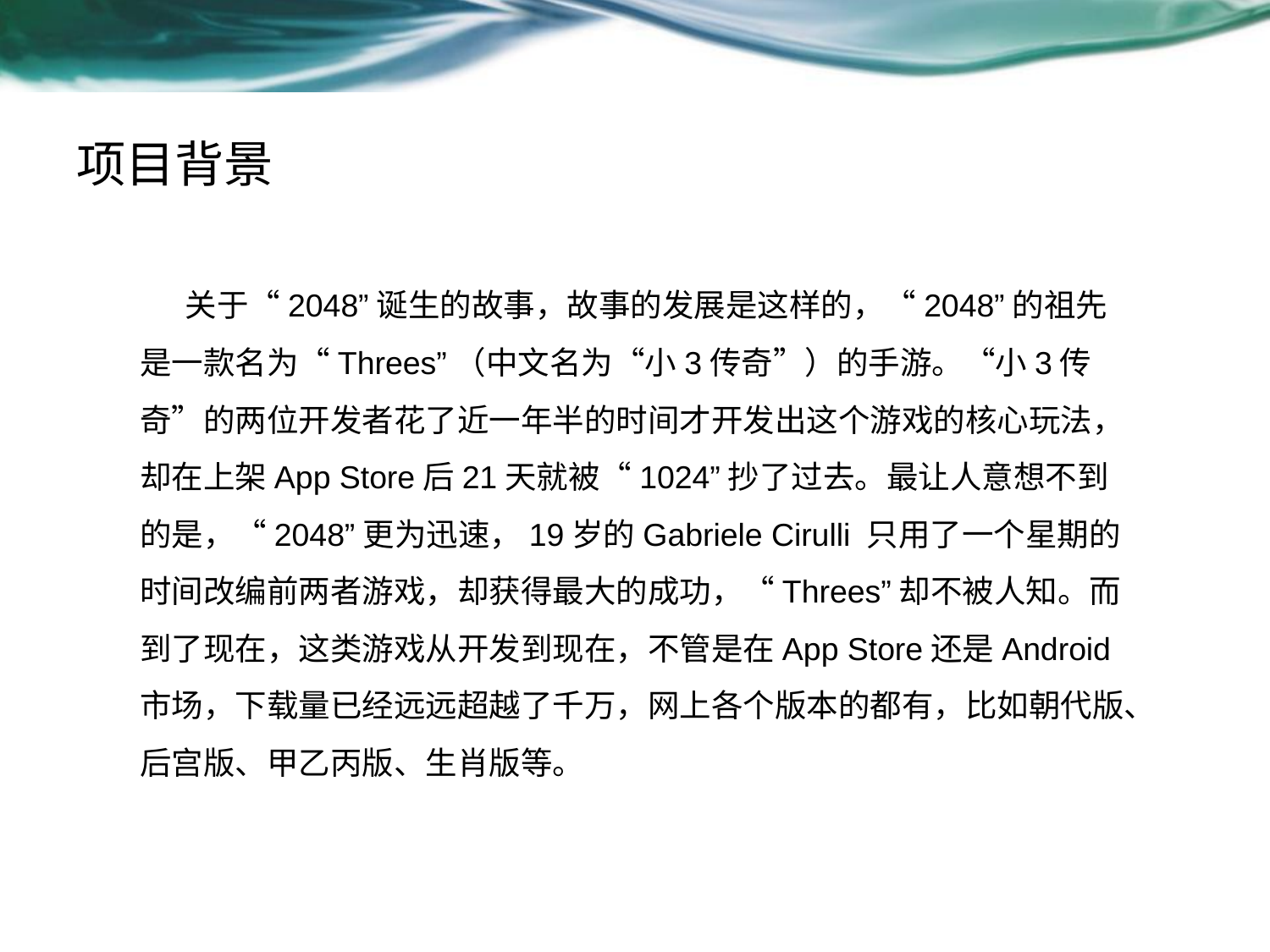

# 项目背景
     关于“2048”诞生的故事，故事的发展是这样的，“2048”的祖先是一款名为“Threes”（中文名为“小3传奇”）的手游。“小3传奇”的两位开发者花了近一年半的时间才开发出这个游戏的核心玩法，却在上架App Store后21天就被“1024”抄了过去。最让人意想不到的是，“2048”更为迅速，19岁的Gabriele Cirulli 只用了一个星期的时间改编前两者游戏，却获得最大的成功，“Threes”却不被人知。而到了现在，这类游戏从开发到现在，不管是在App Store还是Android市场，下载量已经远远超越了千万，网上各个版本的都有，比如朝代版、后宫版、甲乙丙版、生肖版等。